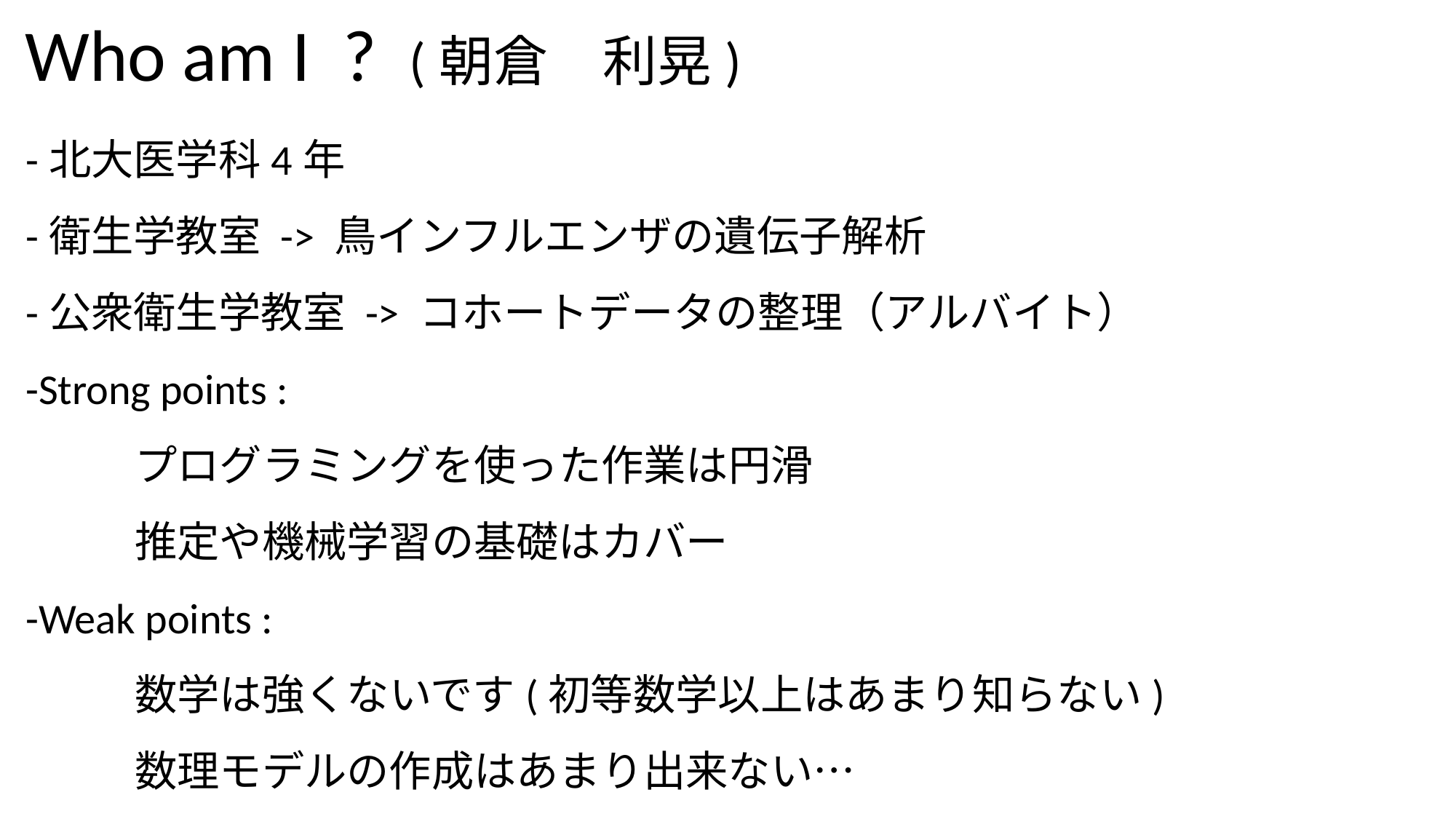

Who am I  ?  (朝倉　利晃)
-北大医学科4年
-衛生学教室 -> 鳥インフルエンザの遺伝子解析
-公衆衛生学教室 -> コホートデータの整理（アルバイト）
-Strong points :
	プログラミングを使った作業は円滑
	推定や機械学習の基礎はカバー
-Weak points :
	数学は強くないです(初等数学以上はあまり知らない)
	数理モデルの作成はあまり出来ない…